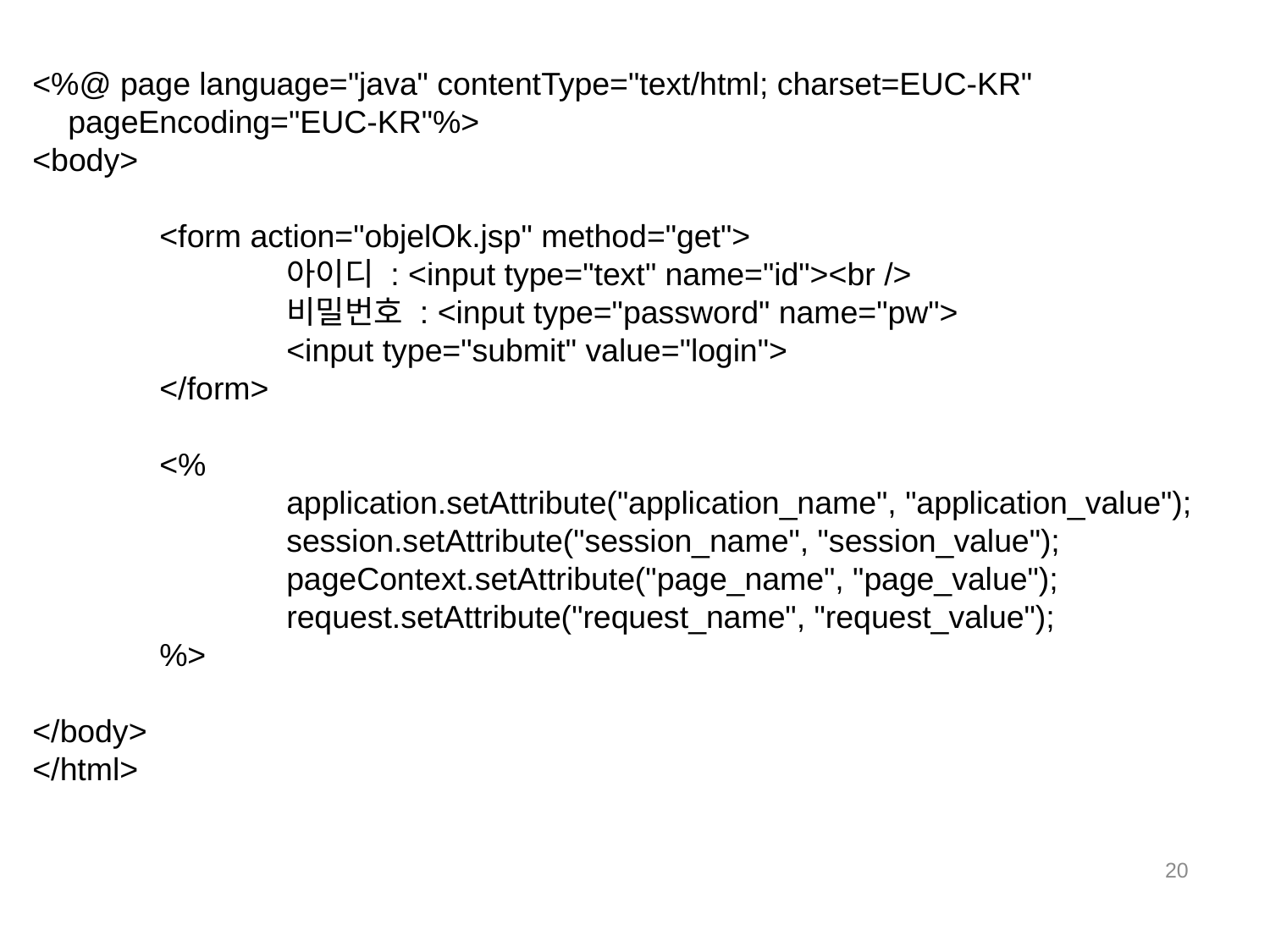

<%@ page language="java" contentType="text/html; charset=EUC-KR"
    pageEncoding="EUC-KR"%>
<body>

	<form action="objelOk.jsp" method="get">
		아이디 : <input type="text" name="id"><br />
		비밀번호 : <input type="password" name="pw">
		<input type="submit" value="login">
	</form>

	<%
		application.setAttribute("application_name", "application_value");
		session.setAttribute("session_name", "session_value");
		pageContext.setAttribute("page_name", "page_value");
		request.setAttribute("request_name", "request_value");
	%>

</body>
</html>
20